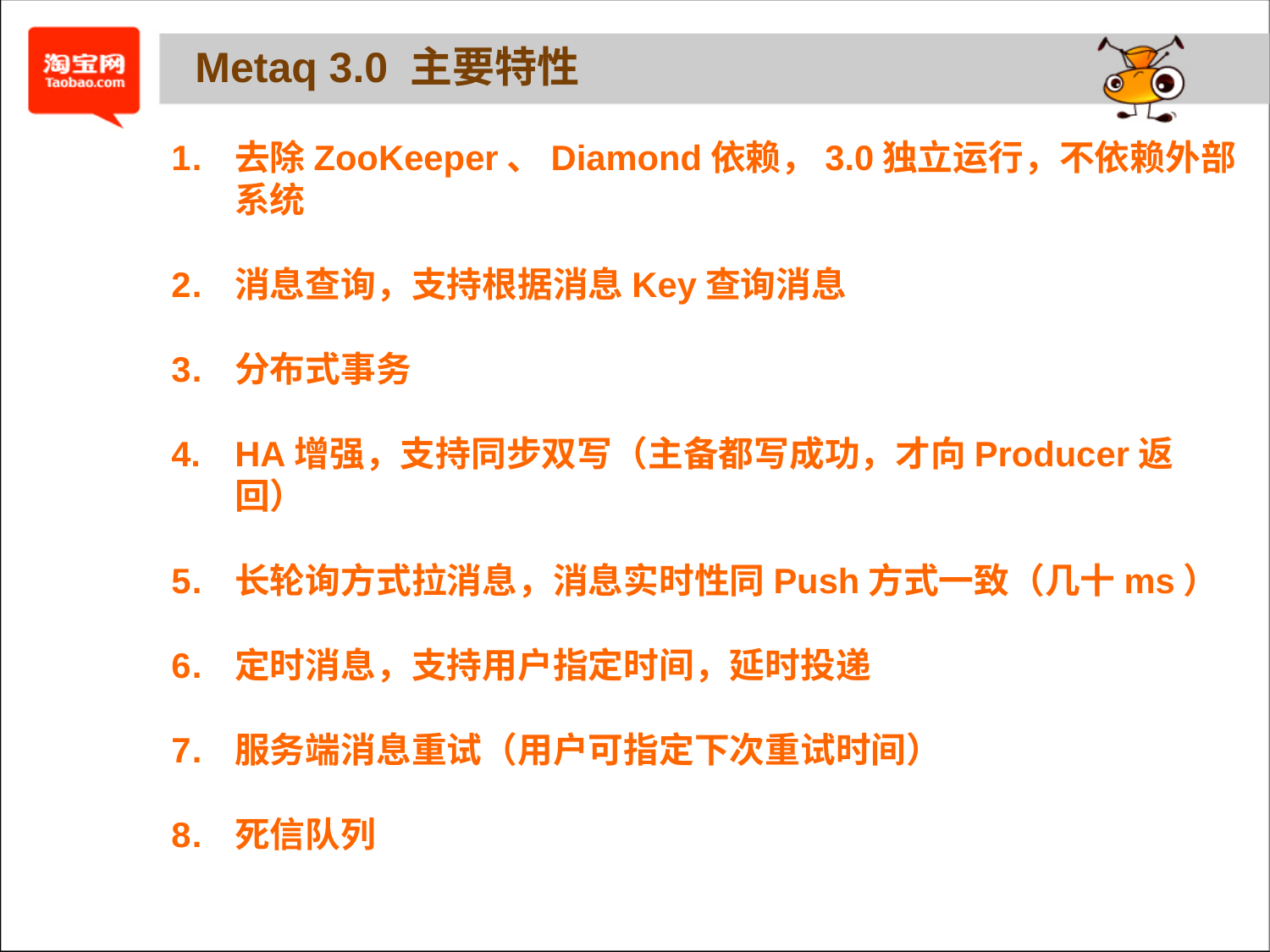

Metaq 3.0 主要特性
去除ZooKeeper、Diamond依赖，3.0独立运行，不依赖外部系统

消息查询，支持根据消息Key查询消息

分布式事务

HA增强，支持同步双写（主备都写成功，才向Producer返回）

长轮询方式拉消息，消息实时性同Push方式一致（几十ms）

定时消息，支持用户指定时间，延时投递

服务端消息重试（用户可指定下次重试时间）

死信队列